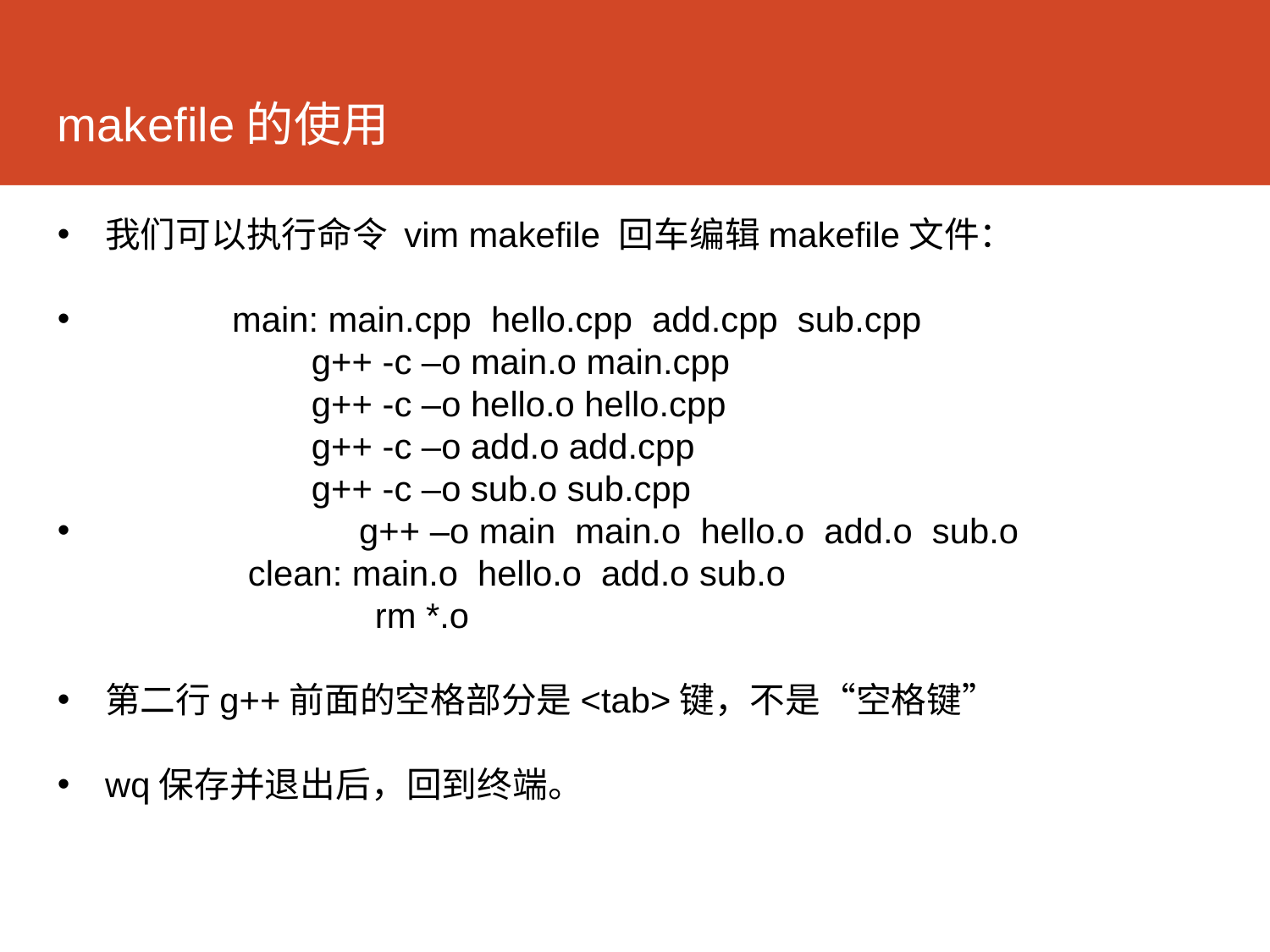

makefile的使用
我们可以执行命令 vim makefile 回车编辑makefile文件：

	main: main.cpp  hello.cpp  add.cpp  sub.cpp
g++ -c –o main.o main.cpp
g++ -c –o hello.o hello.cpp
g++ -c –o add.o add.cpp
g++ -c –o sub.o sub.cpp
		g++ –o main  main.o  hello.o  add.o  sub.o
	clean: main.o  hello.o  add.o sub.o
		rm *.o

第二行g++前面的空格部分是<tab>键，不是“空格键”

wq保存并退出后，回到终端。